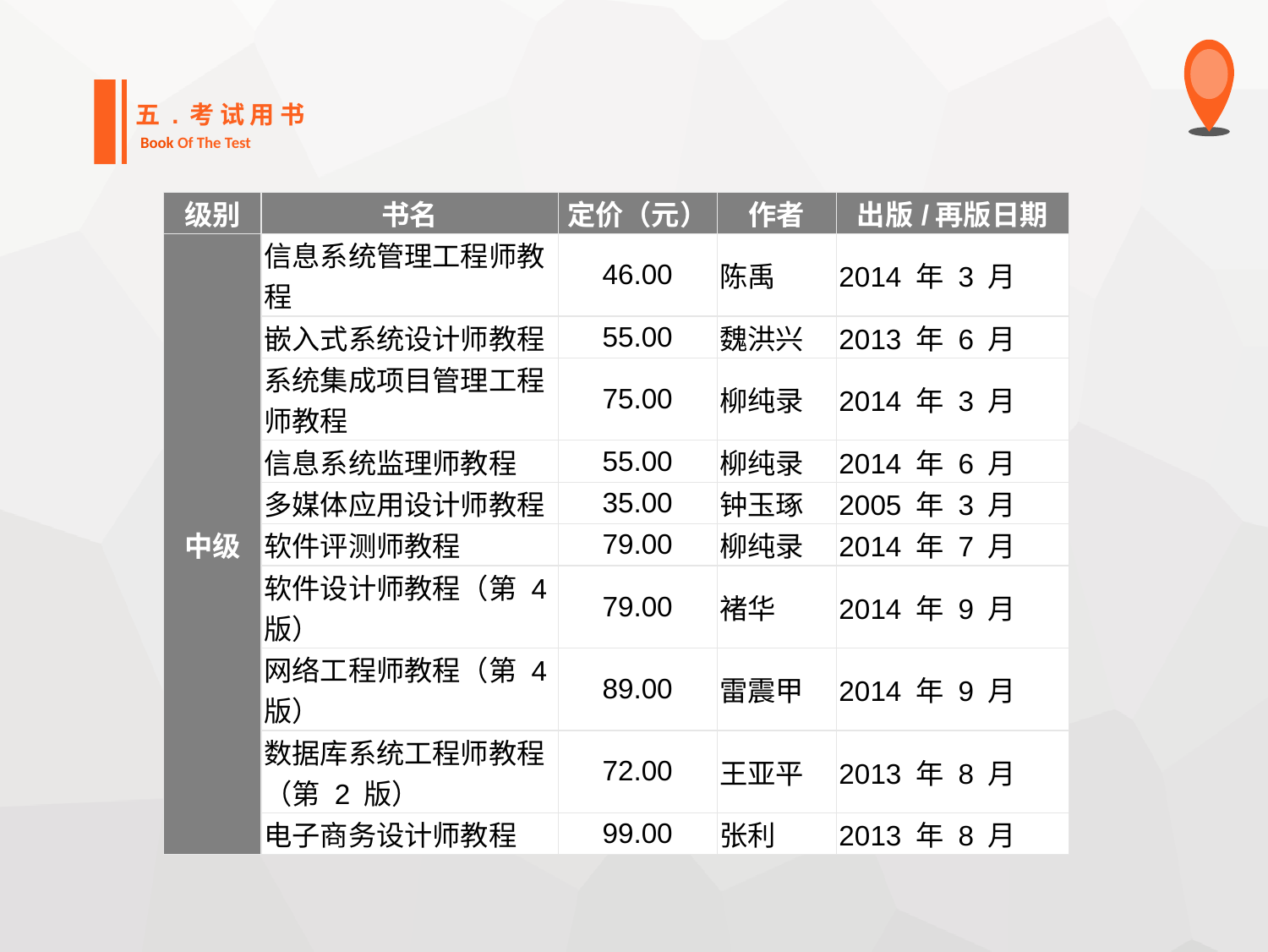

五.考试用书
Book Of The Test
| 级别 | 书名 | 定价（元） | 作者 | 出版/再版日期 |
| --- | --- | --- | --- | --- |
| 中级 | 信息系统管理工程师教程 | 46.00 | 陈禹 | 2014 年 3 月 |
|  | 嵌入式系统设计师教程 | 55.00 | 魏洪兴 | 2013 年 6 月 |
|  | 系统集成项目管理工程师教程 | 75.00 | 柳纯录 | 2014 年 3 月 |
|  | 信息系统监理师教程 | 55.00 | 柳纯录 | 2014 年 6 月 |
|  | 多媒体应用设计师教程 | 35.00 | 钟玉琢 | 2005 年 3 月 |
|  | 软件评测师教程 | 79.00 | 柳纯录 | 2014 年 7 月 |
|  | 软件设计师教程（第 4 版） | 79.00 | 褚华 | 2014 年 9 月 |
|  | 网络工程师教程（第 4 版） | 89.00 | 雷震甲 | 2014 年 9 月 |
|  | 数据库系统工程师教程（第 2 版） | 72.00 | 王亚平 | 2013 年 8 月 |
|  | 电子商务设计师教程 | 99.00 | 张利 | 2013 年 8 月 |